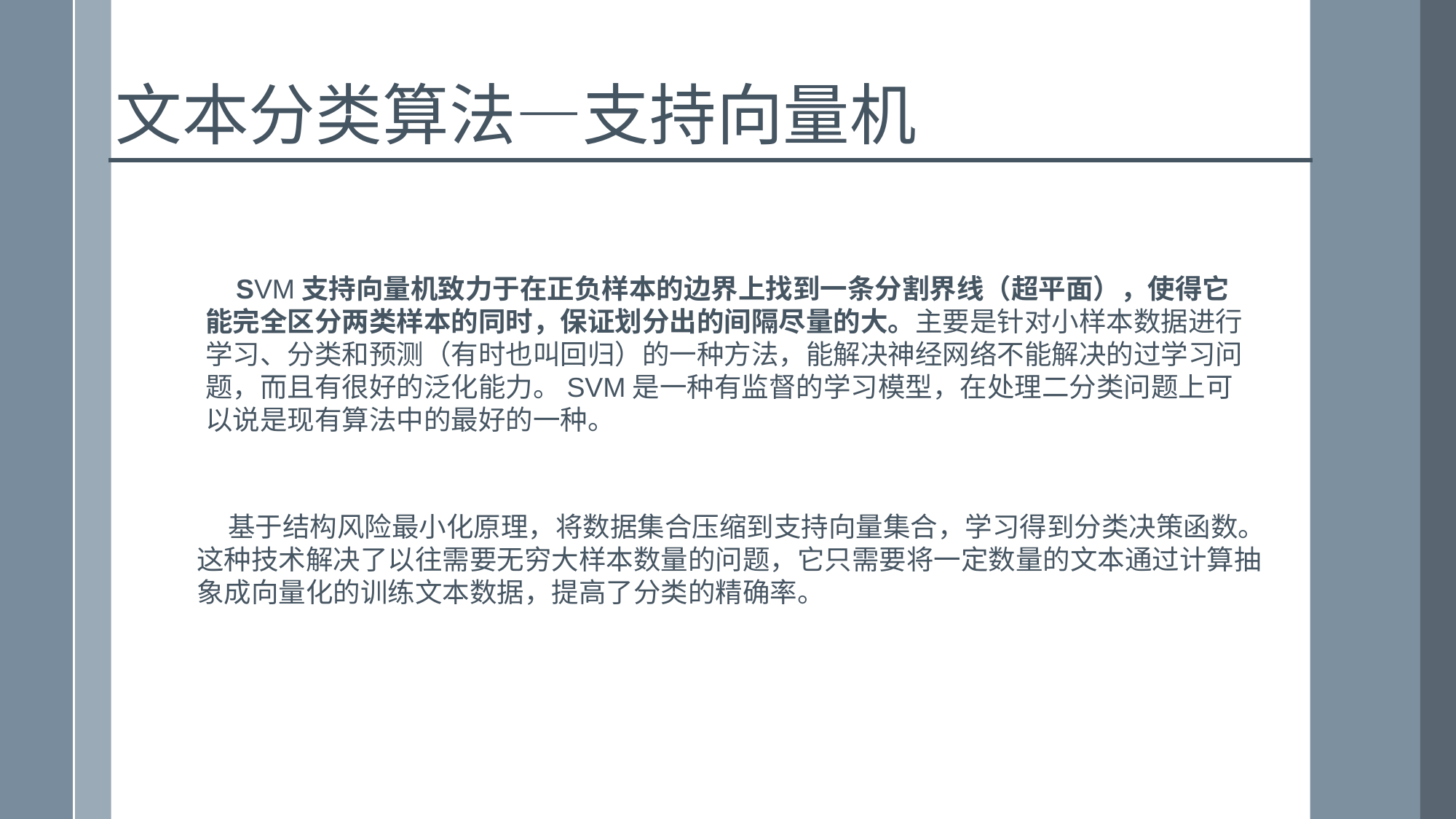

文本分类算法—支持向量机
    SVM支持向量机致力于在正负样本的边界上找到一条分割界线（超平面），使得它能完全区分两类样本的同时，保证划分出的间隔尽量的大。主要是针对小样本数据进行学习、分类和预测（有时也叫回归）的一种方法，能解决神经网络不能解决的过学习问题，而且有很好的泛化能力。SVM是一种有监督的学习模型，在处理二分类问题上可以说是现有算法中的最好的一种。

    基于结构风险最小化原理，将数据集合压缩到支持向量集合，学习得到分类决策函数。这种技术解决了以往需要无穷大样本数量的问题，它只需要将一定数量的文本通过计算抽象成向量化的训练文本数据，提高了分类的精确率。